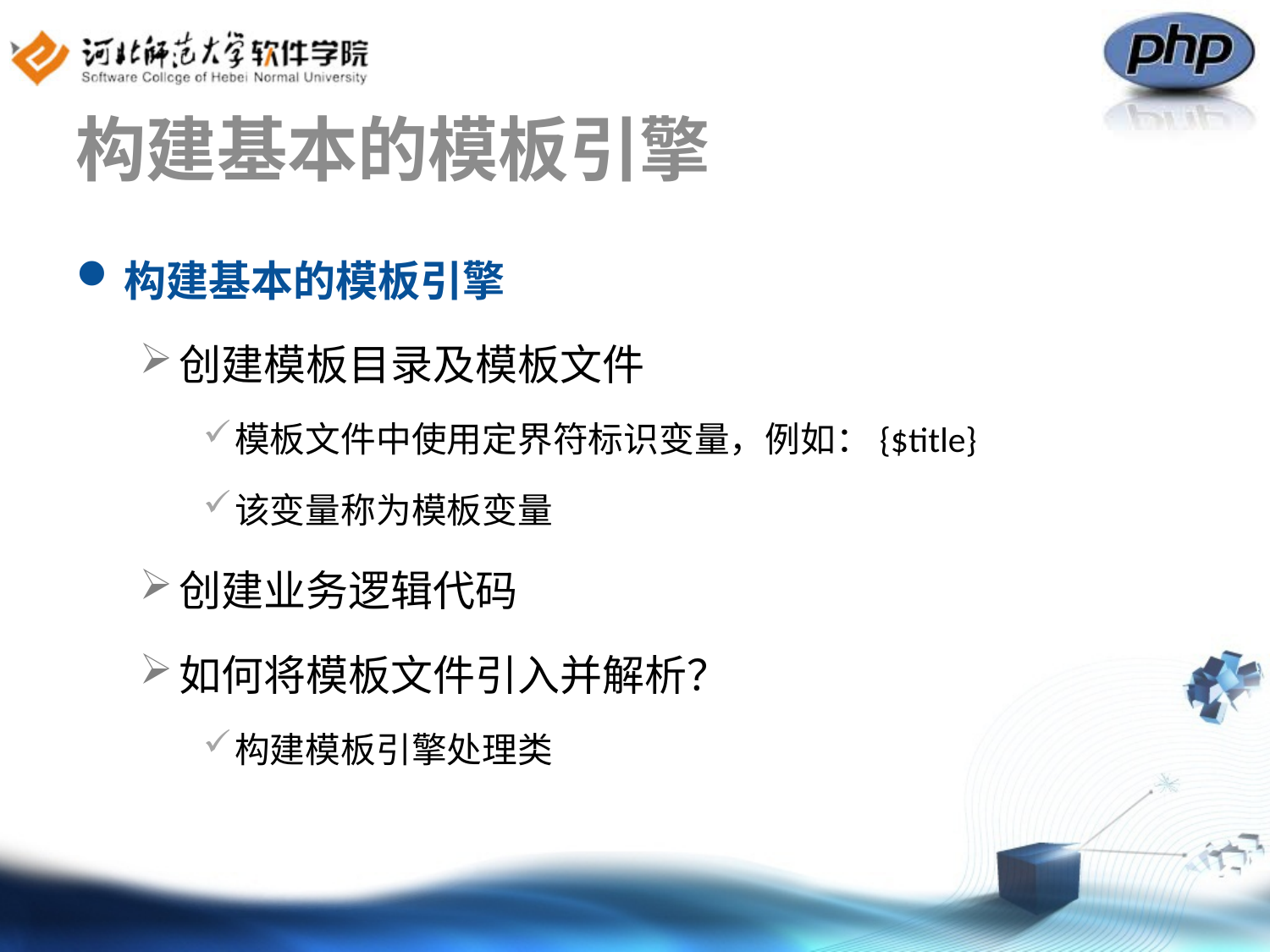

# 构建基本的模板引擎
构建基本的模板引擎
创建模板目录及模板文件
模板文件中使用定界符标识变量，例如：{$title}
该变量称为模板变量
创建业务逻辑代码
如何将模板文件引入并解析？
构建模板引擎处理类